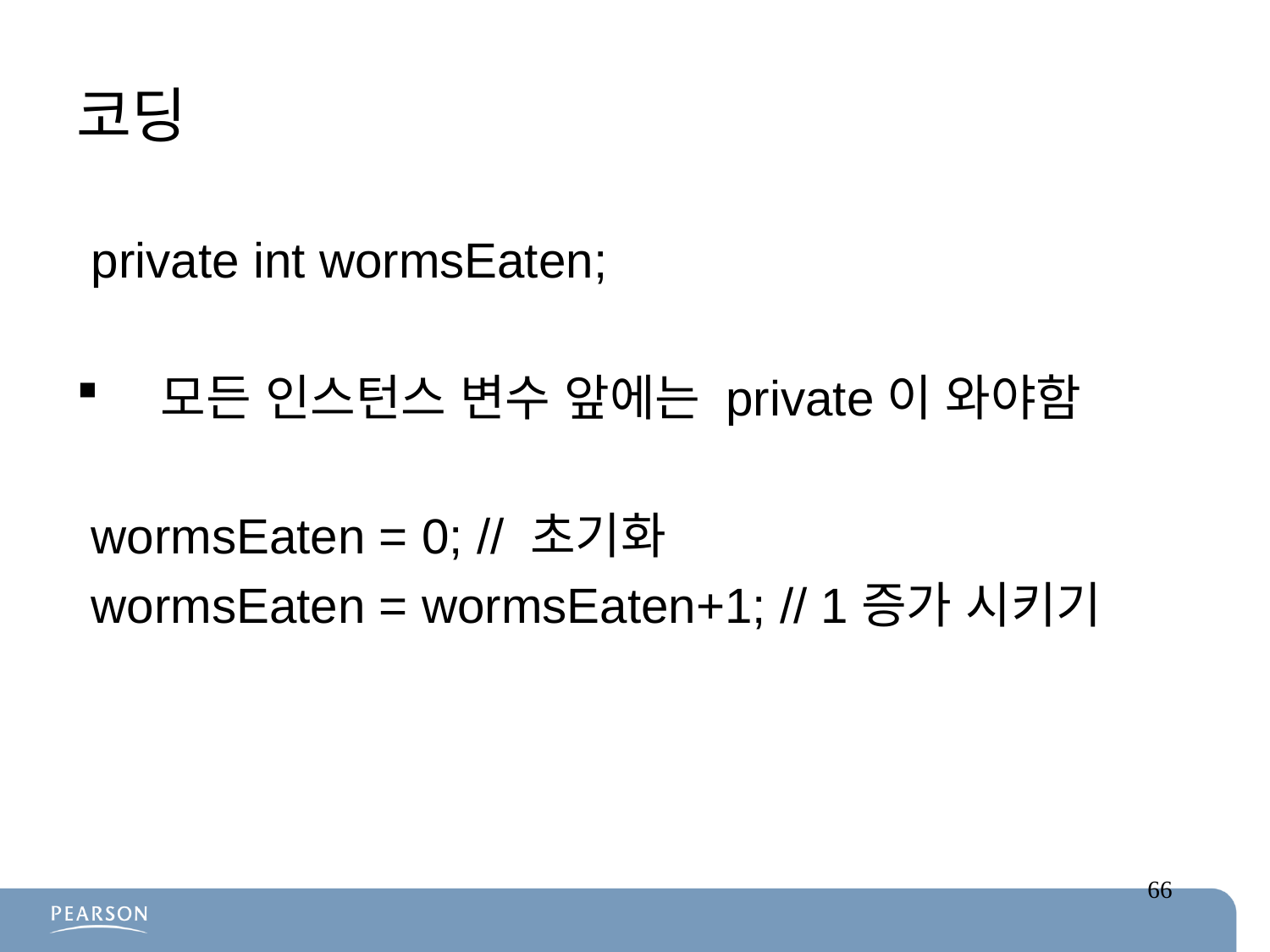

# 코딩
private int wormsEaten;

모든 인스턴스 변수 앞에는 private이 와야함

wormsEaten = 0; // 초기화
wormsEaten = wormsEaten+1; // 1증가 시키기

66